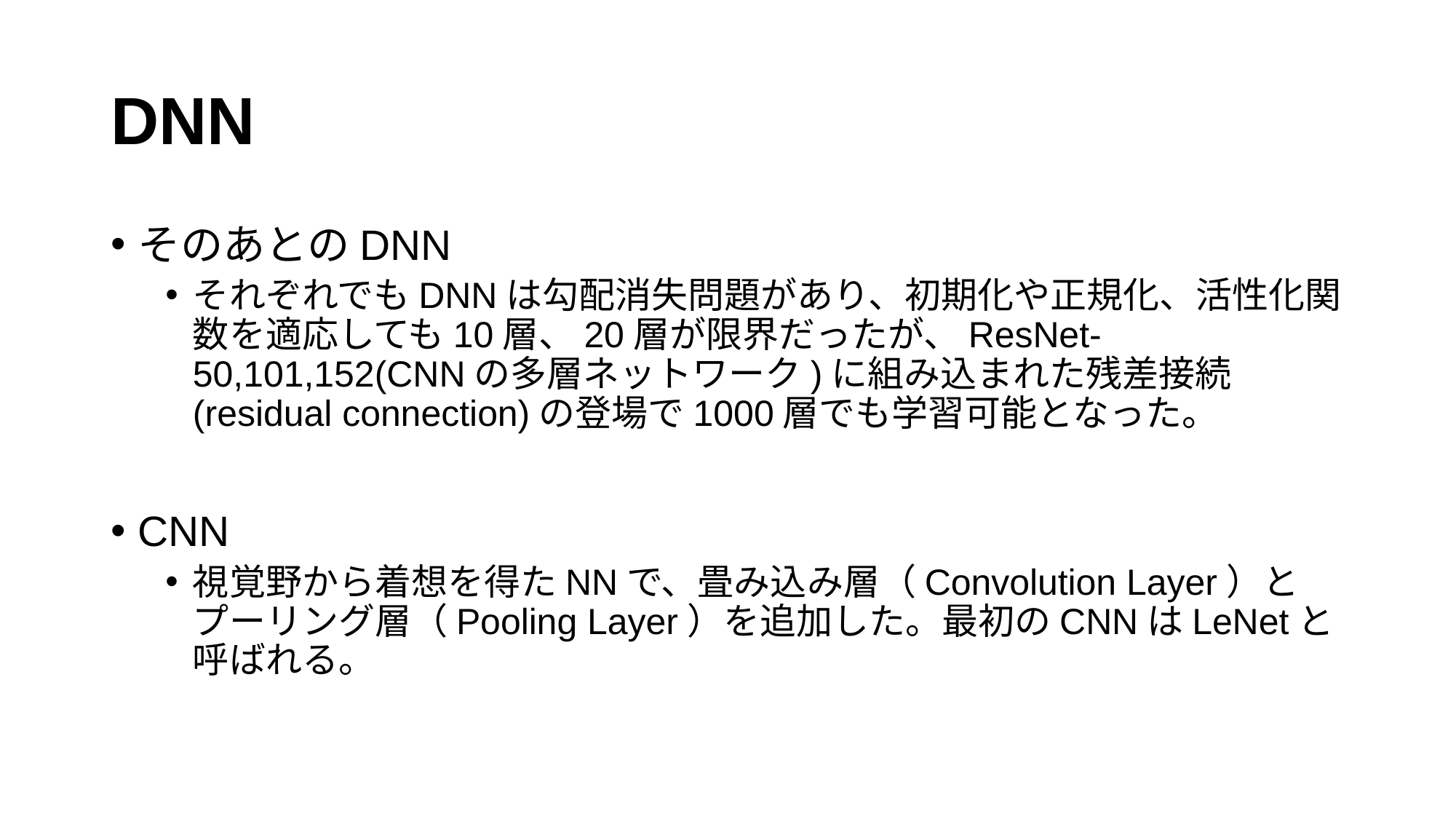

# DNN
そのあとのDNN
それぞれでもDNNは勾配消失問題があり、初期化や正規化、活性化関数を適応しても10層、20層が限界だったが、ResNet-50,101,152(CNNの多層ネットワーク)に組み込まれた残差接続(residual connection)の登場で1000層でも学習可能となった。

CNN
視覚野から着想を得たNNで、畳み込み層（Convolution Layer）とプーリング層（Pooling Layer）を追加した。最初のCNNはLeNetと呼ばれる。